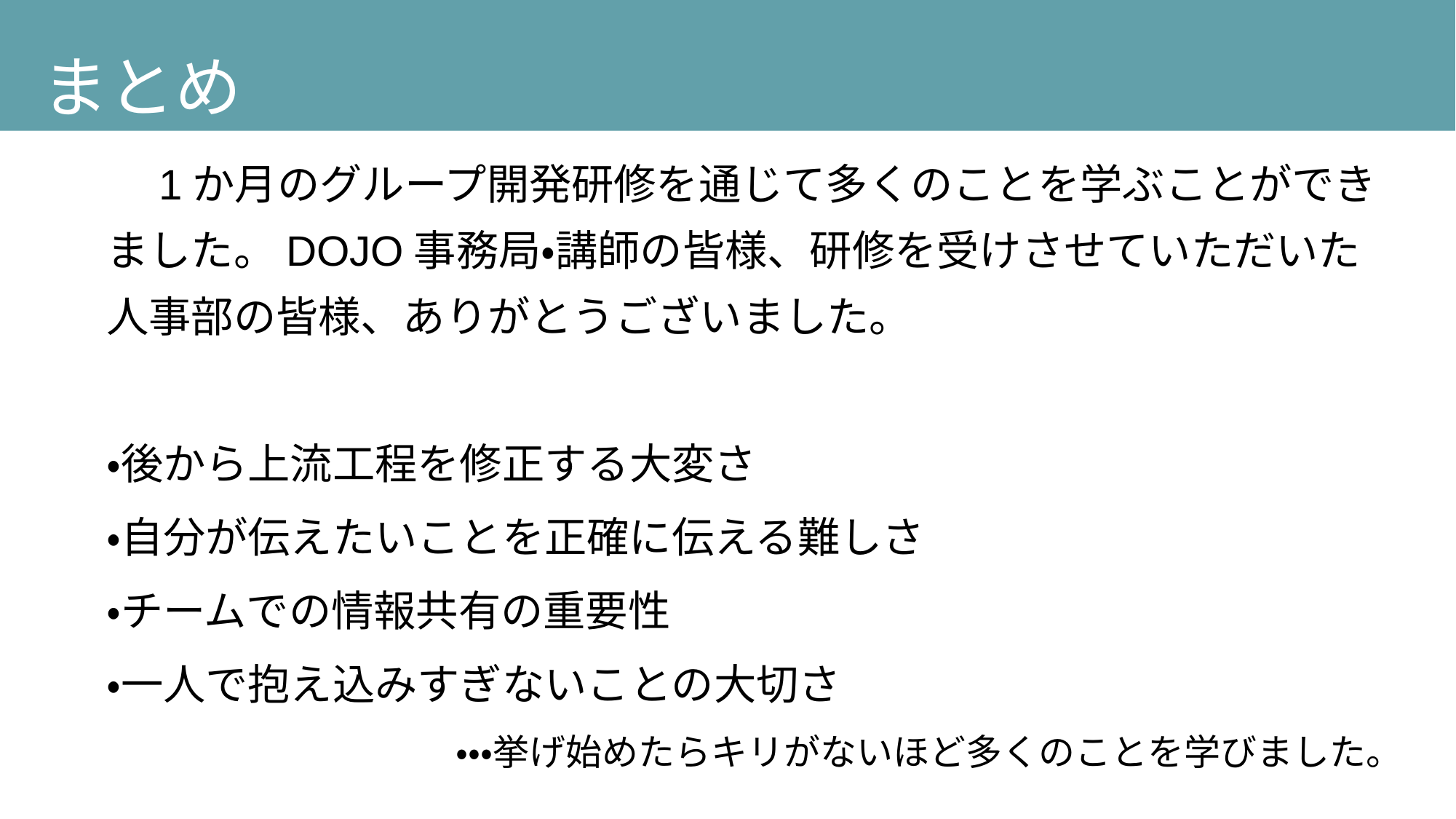

まとめ
　1か月のグループ開発研修を通じて多くのことを学ぶことができました。DOJO事務局・講師の皆様、研修を受けさせていただいた人事部の皆様、ありがとうございました。

・後から上流工程を修正する大変さ
・自分が伝えたいことを正確に伝える難しさ
・チームでの情報共有の重要性
・一人で抱え込みすぎないことの大切さ
・・・挙げ始めたらキリがないほど多くのことを学びました。